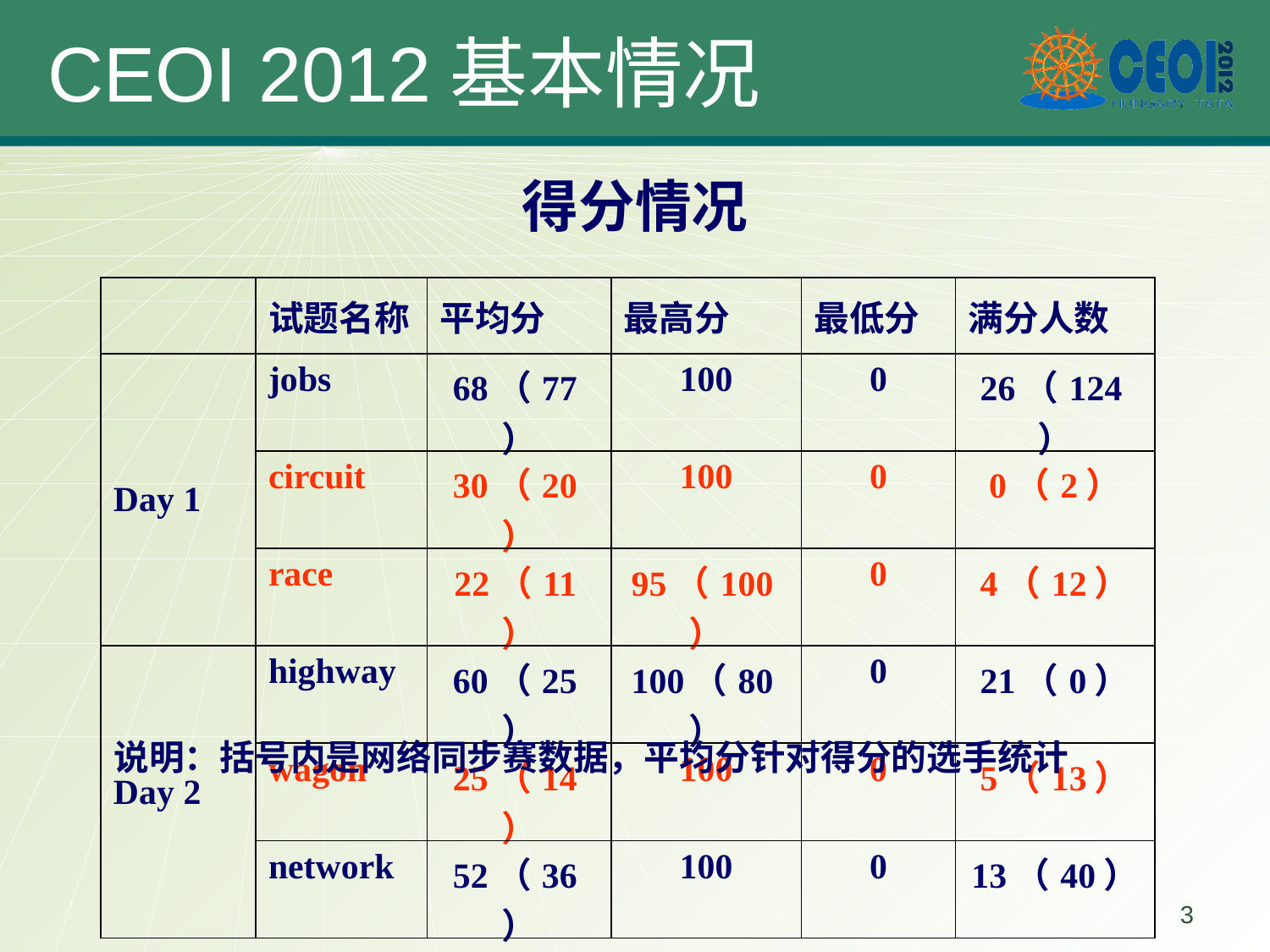

CEOI 2012基本情况
得分情况
|  | 试题名称 | 平均分 | 最高分 | 最低分 | 满分人数 |
| --- | --- | --- | --- | --- | --- |
| Day 1 | jobs | 68（77） | 100 | 0 | 26（124） |
|  | circuit | 30（20） | 100 | 0 | 0（2） |
|  | race | 22（11） | 95（100） | 0 | 4（12） |
| Day 2 | highway | 60（25） | 100（80） | 0 | 21（0） |
|  | wagon | 25（14） | 100 | 0 | 5（13） |
|  | network | 52（36） | 100 | 0 | 13（40） |
说明：括号内是网络同步赛数据，平均分针对得分的选手统计
3